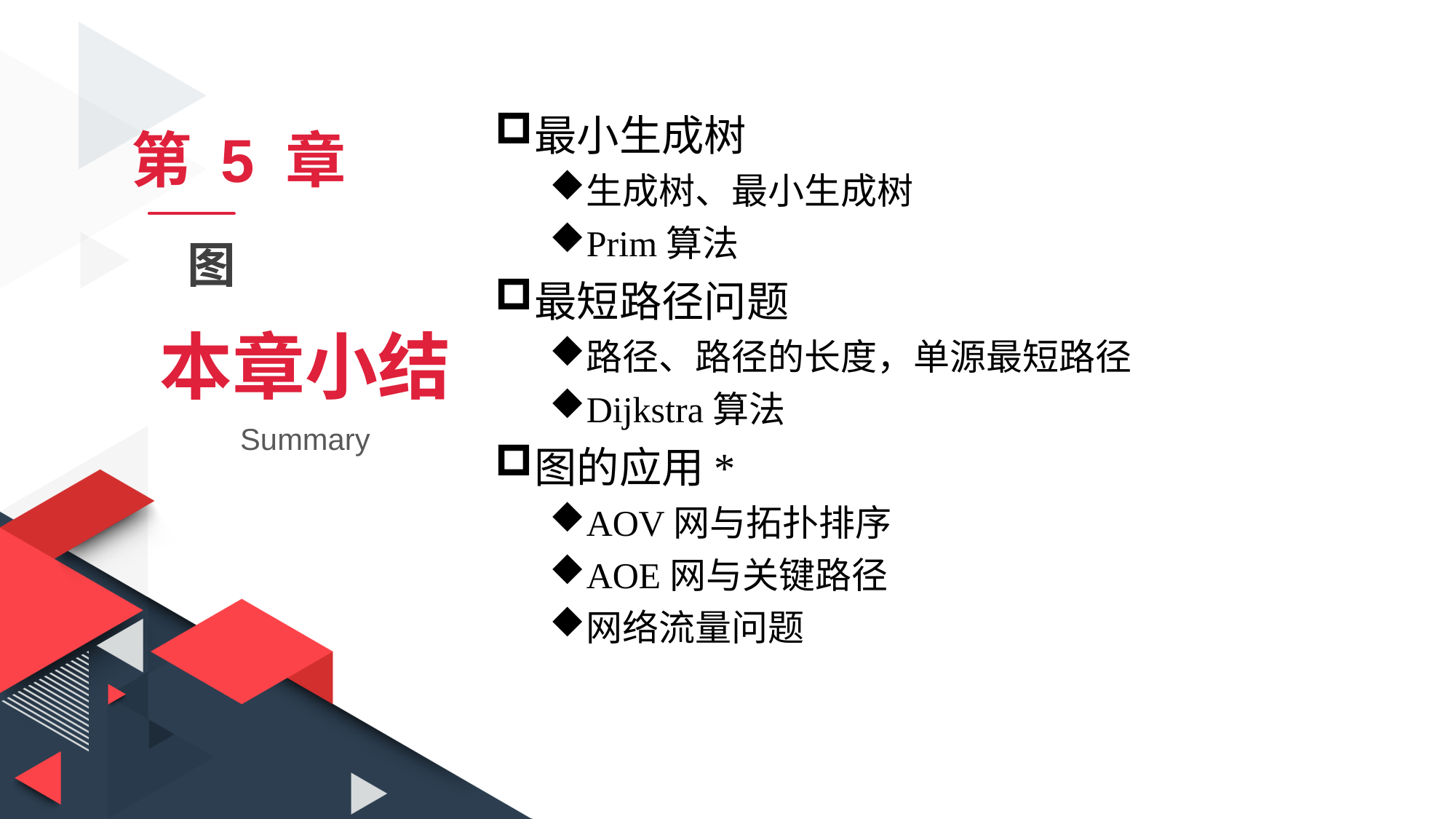

最小生成树
生成树、最小生成树
Prim算法
最短路径问题
路径、路径的长度，单源最短路径
Dijkstra算法
图的应用*
AOV网与拓扑排序
AOE网与关键路径
网络流量问题

第 5 章
图
本章小结
Summary